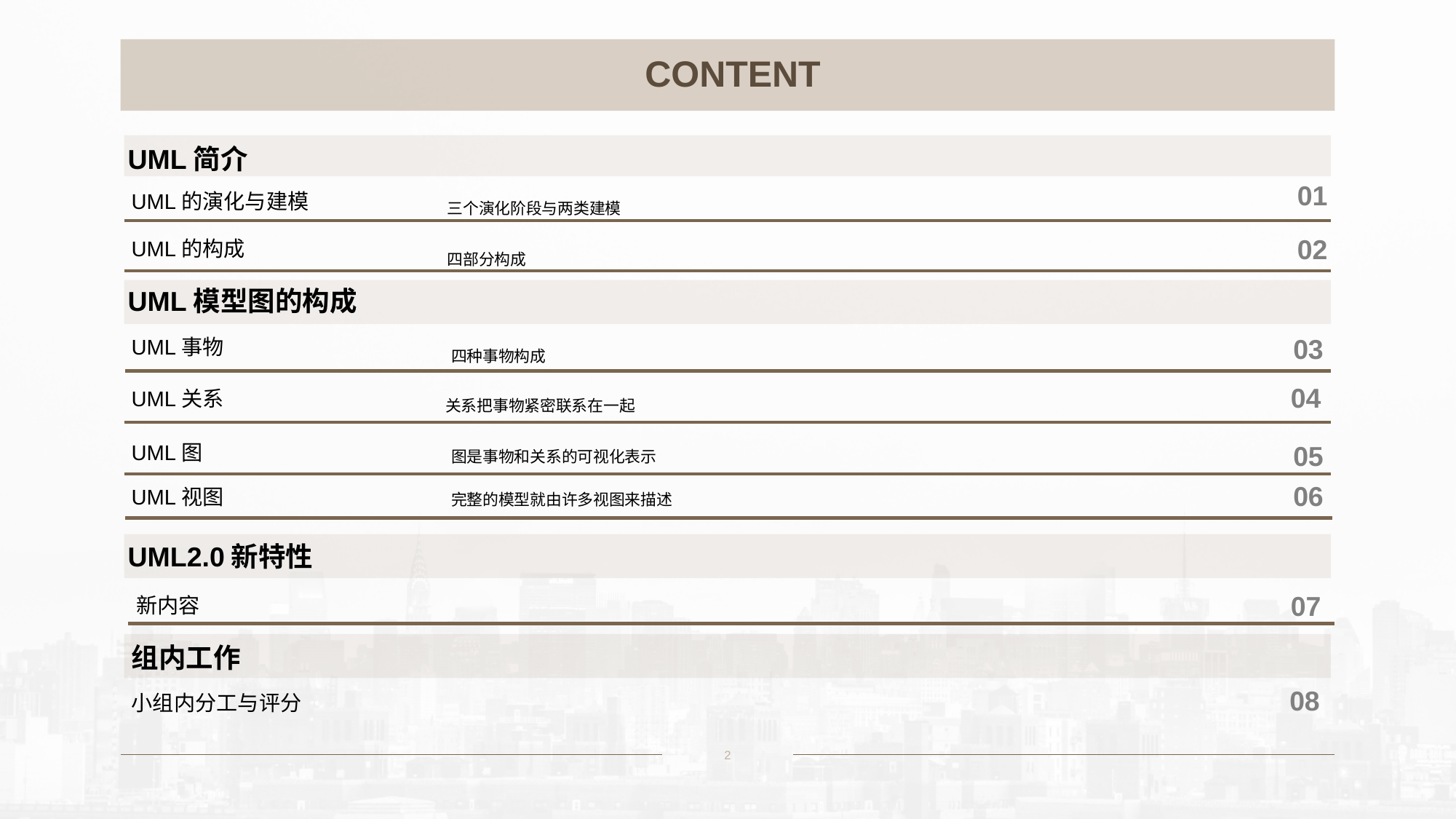

# CONTENT

UML简介
01
UML的演化与建模
三个演化阶段与两类建模
02
UML的构成
四部分构成
UML模型图的构成

03
UML事物
04
UML关系
关系把事物紧密联系在一起
四种事物构成
图是事物和关系的可视化表示
UML图
05
06
完整的模型就由许多视图来描述
UML视图
UML2.0新特性

07
新内容

组内工作
08
小组内分工与评分
2